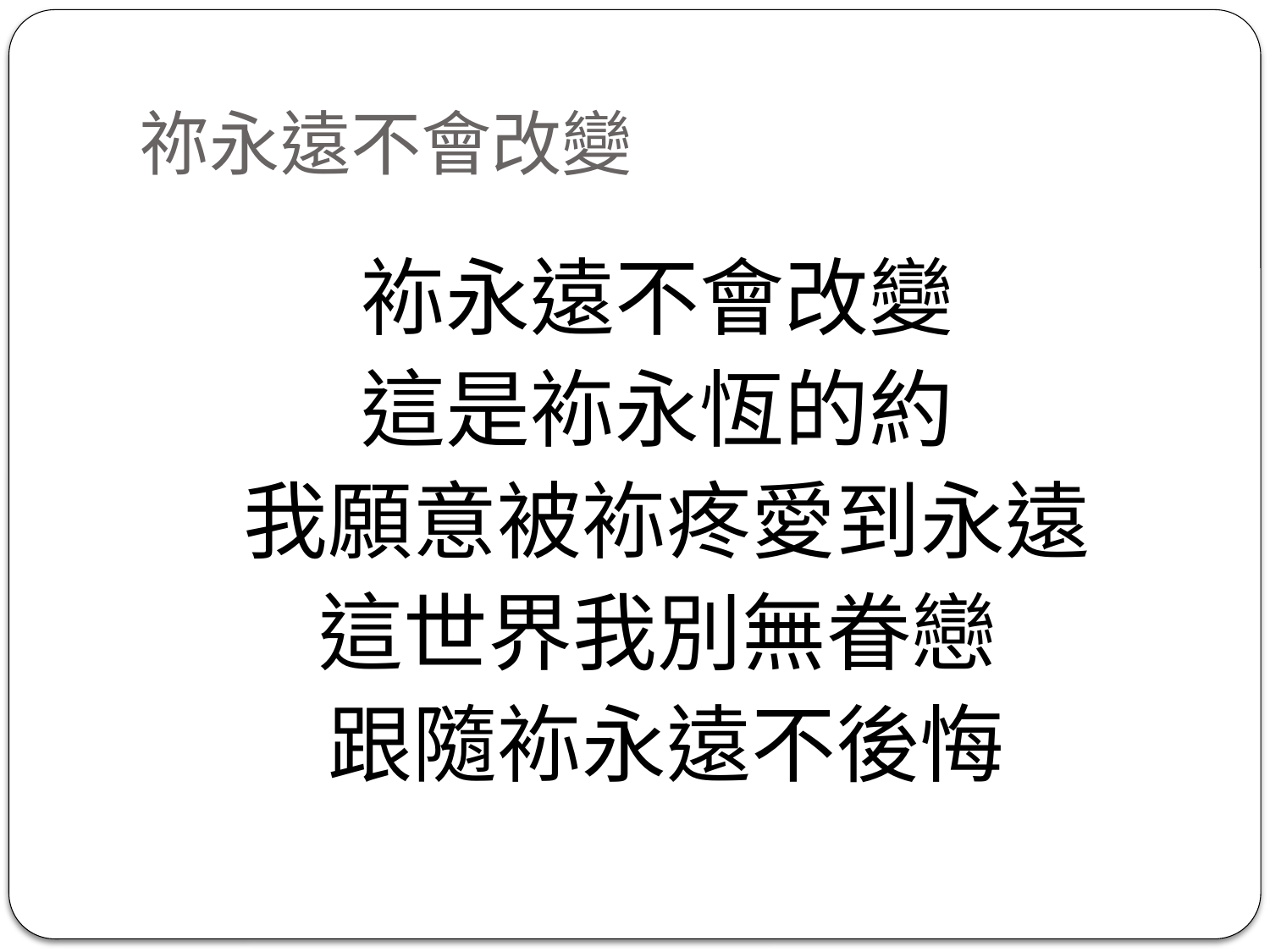

# 祢永遠不會改變
袮永遠不會改變
這是袮永恆的約
我願意被袮疼愛到永遠
這世界我別無眷戀
跟隨袮永遠不後悔